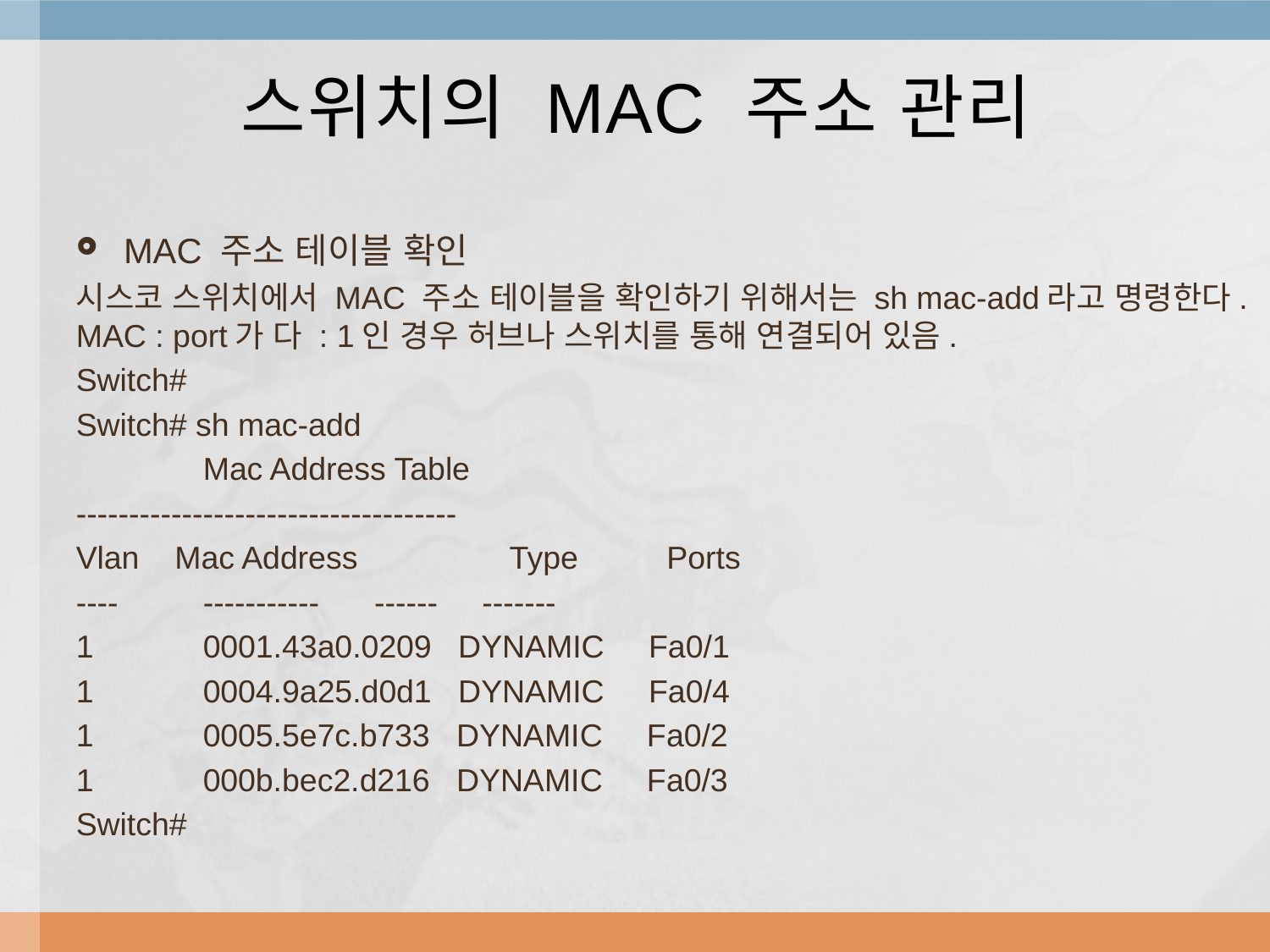

# 스위치의 MAC 주소 관리
MAC 주소 테이블 확인
시스코 스위치에서 MAC 주소 테이블을 확인하기 위해서는 sh mac-add라고 명령한다. MAC : port가 다 : 1인 경우 허브나 스위치를 통해 연결되어 있음.
Switch#
Switch# sh mac-add
	Mac Address Table
------------------------------------
Vlan    Mac Address	      Type          Ports
----	-----------	     ------     -------
1	0001.43a0.0209   DYNAMIC     Fa0/1
1	0004.9a25.d0d1   DYNAMIC     Fa0/4
1	0005.5e7c.b733   DYNAMIC     Fa0/2
1	000b.bec2.d216   DYNAMIC     Fa0/3
Switch#